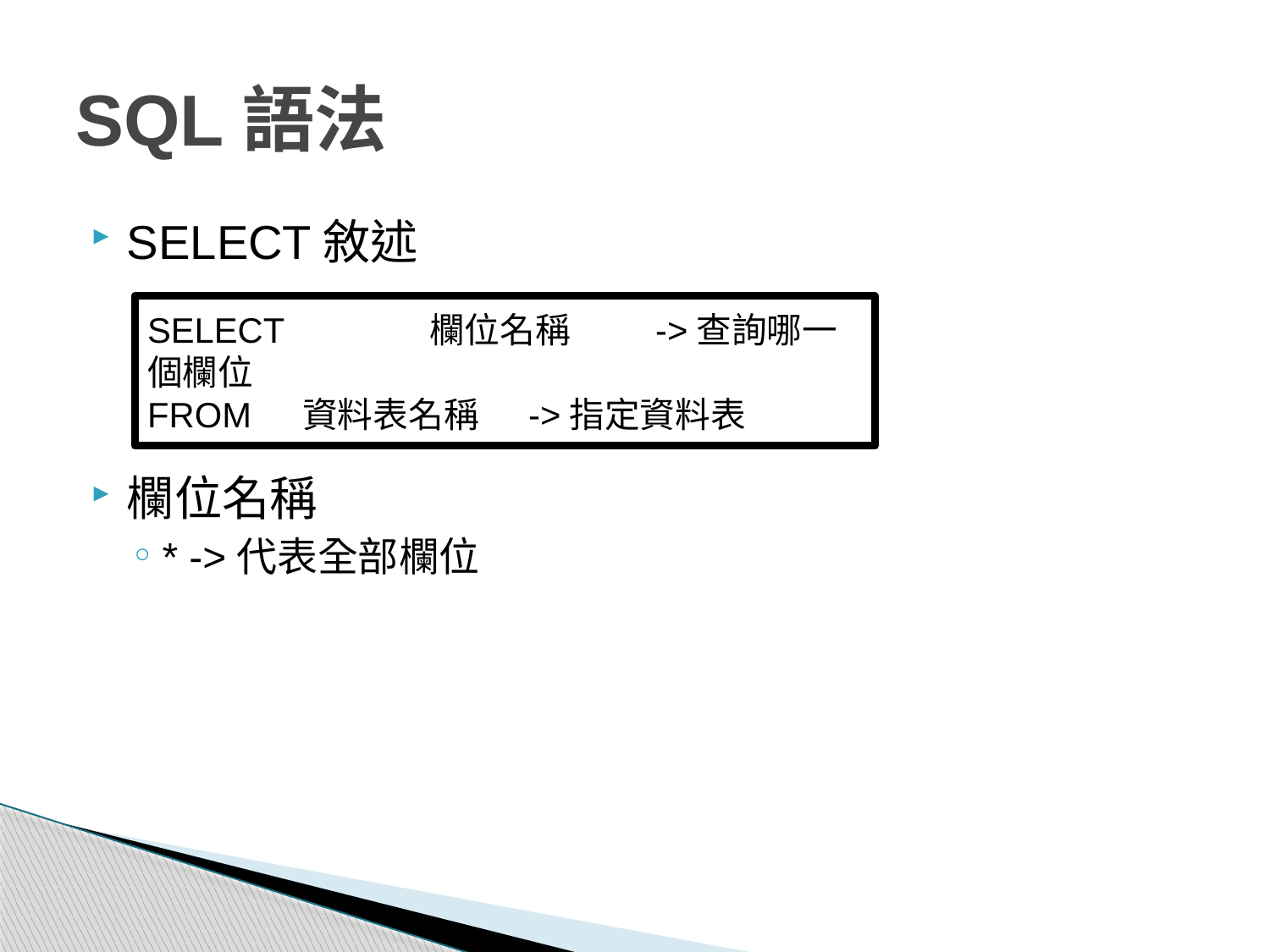

# SQL語法
SELECT敘述

欄位名稱
* ->代表全部欄位

SELECT	  欄位名稱	->查詢哪一個欄位
FROM	  資料表名稱	->指定資料表